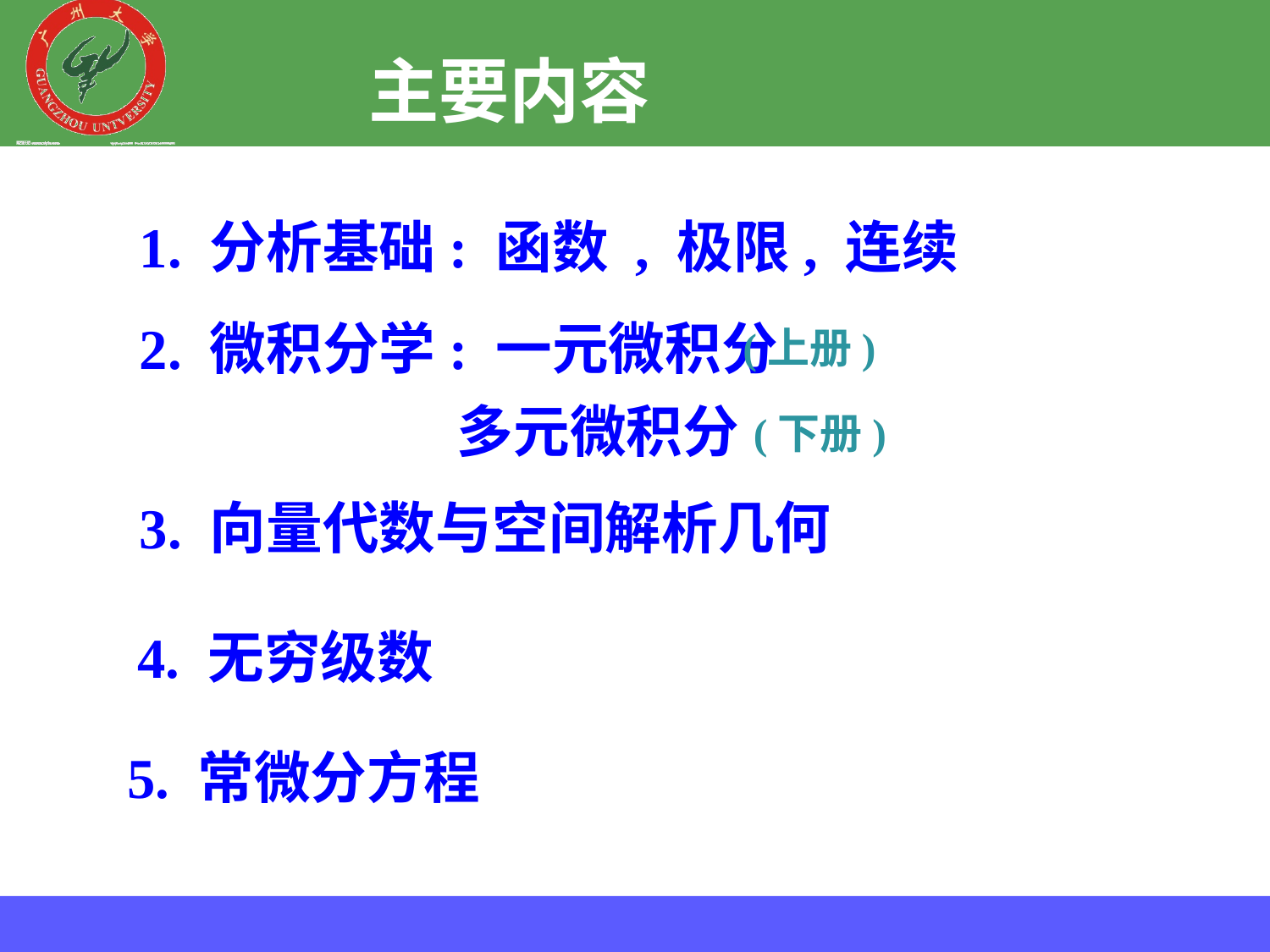

# 主要内容

1. 分析基础: 函数 , 极限, 连续
2. 微积分学: 一元微积分
(上册)
多元微积分
(下册)
3. 向量代数与空间解析几何
4. 无穷级数
5. 常微分方程